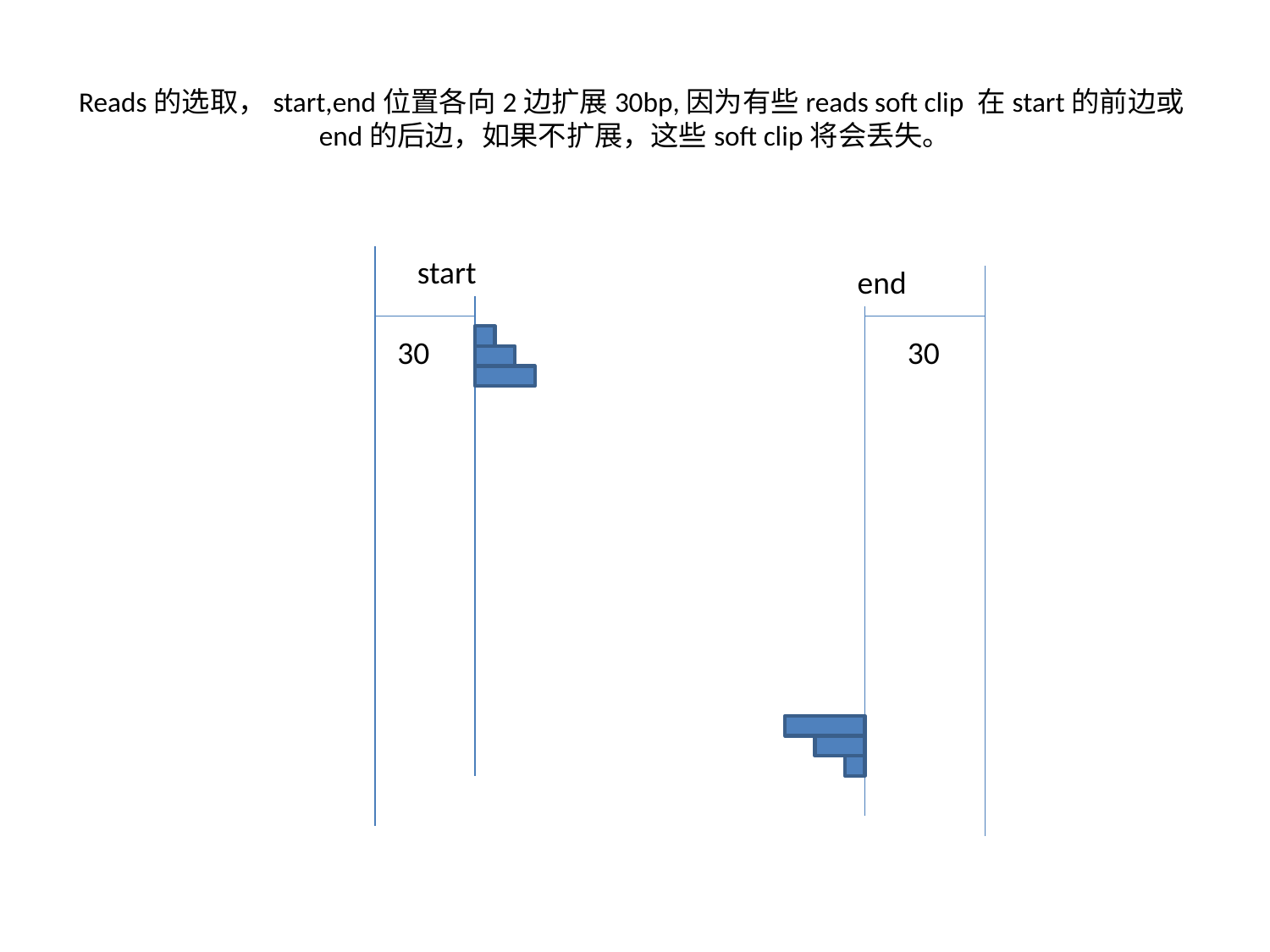

# Reads的选取，start,end位置各向2边扩展30bp,因为有些reads soft clip 在start的前边或end的后边，如果不扩展，这些soft clip将会丢失。
start
end
30

30